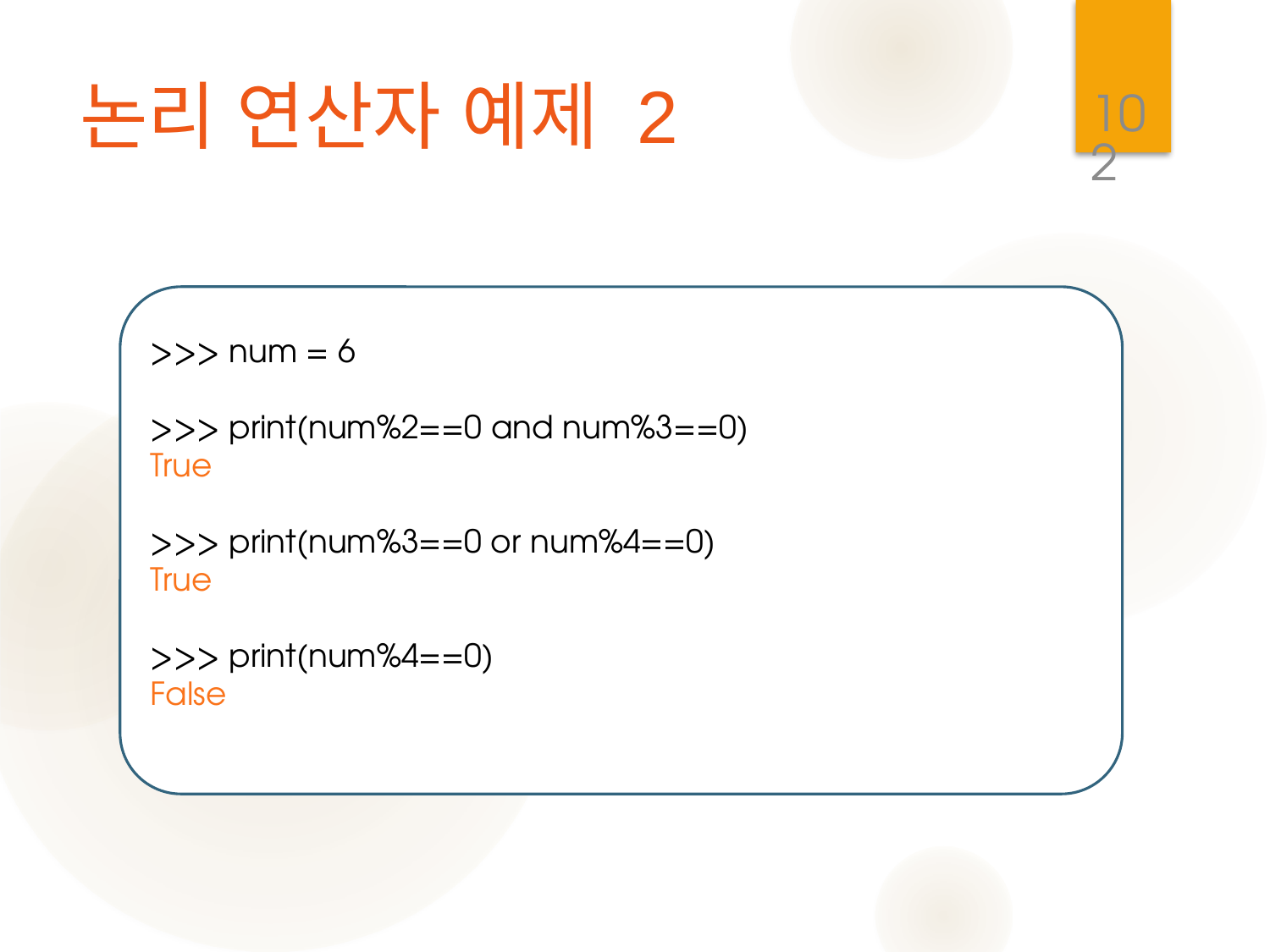

102
# 논리 연산자 예제 2
>>> num = 6

>>> print(num%2==0 and num%3==0)
True

>>> print(num%3==0 or num%4==0)
True

>>> print(num%4==0)
False